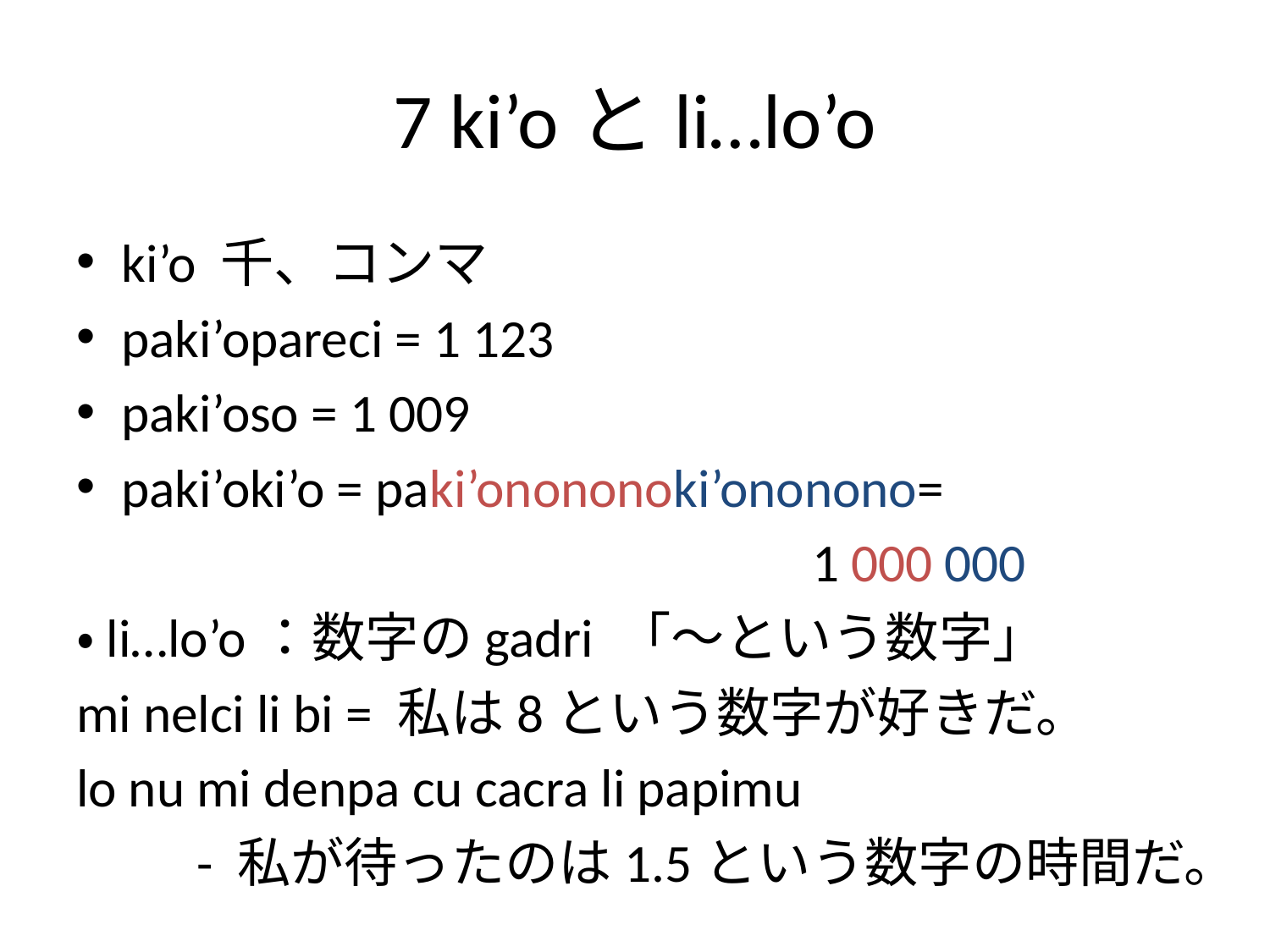

# 7 ki’oとli…lo’o
ki’o 千、コンマ
paki’opareci = 1 123
paki’oso = 1 009
paki’oki’o = paki’onononoki’ononono=
						 1 000 000
・li…lo’o：数字のgadri 「～という数字」
mi nelci li bi = 私は8という数字が好きだ。
lo nu mi denpa cu cacra li papimu
	- 私が待ったのは1.5という数字の時間だ。